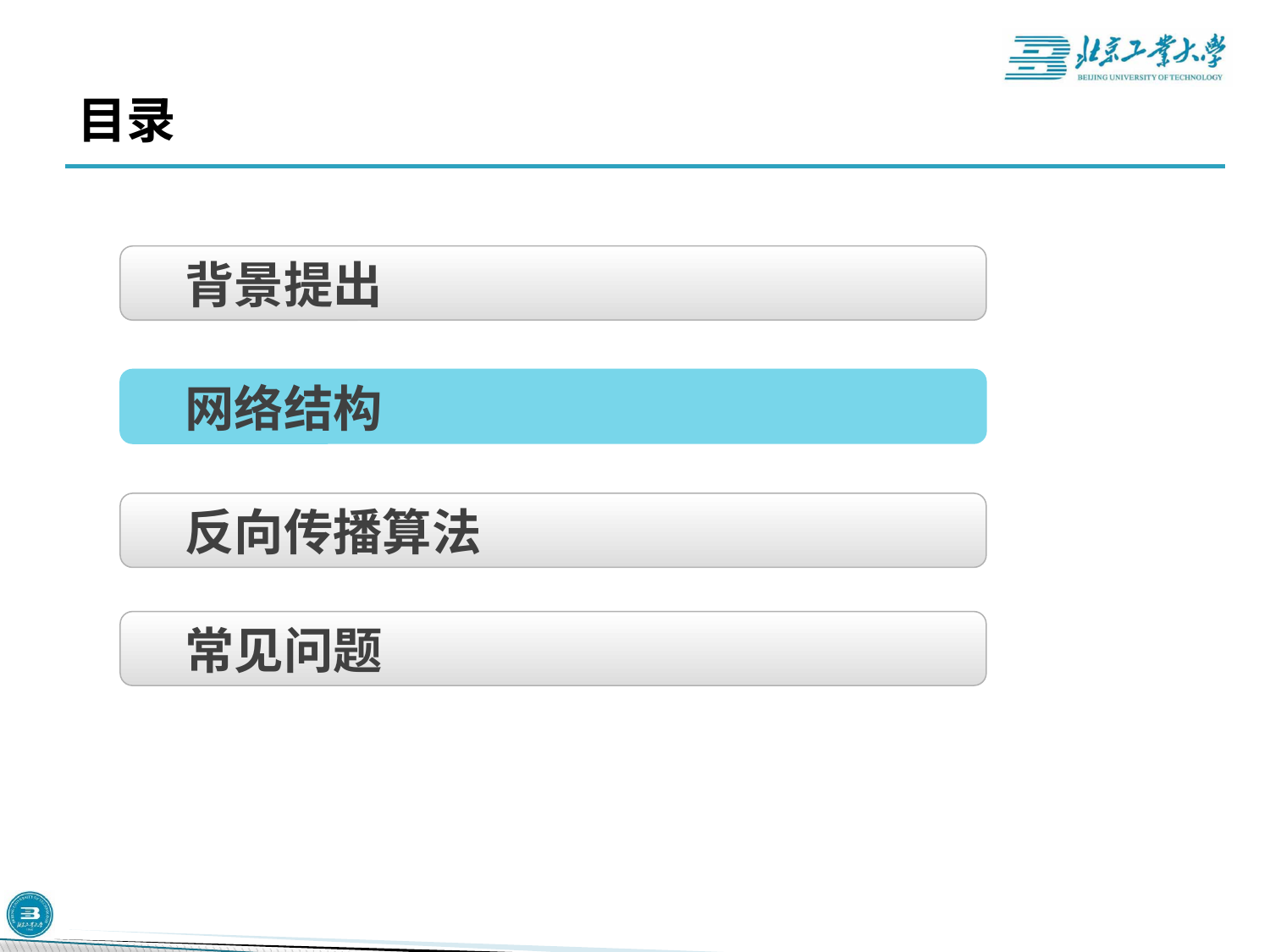

目录
#

背景提出

网络结构

反向传播算法

常见问题
7